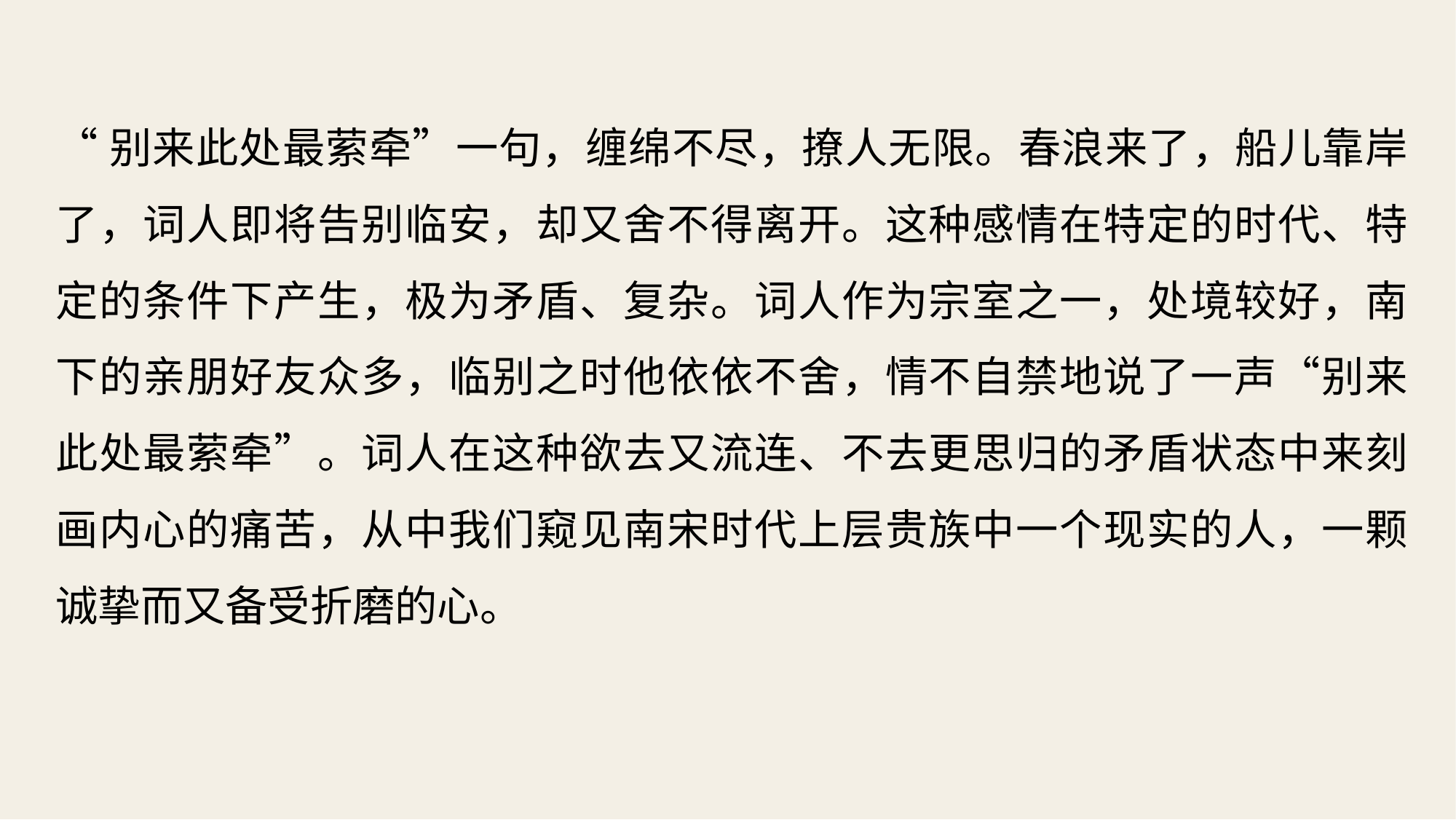

“别来此处最萦牵”一句，缠绵不尽，撩人无限。春浪来了，船儿靠岸了，词人即将告别临安，却又舍不得离开。这种感情在特定的时代、特定的条件下产生，极为矛盾、复杂。词人作为宗室之一，处境较好，南下的亲朋好友众多，临别之时他依依不舍，情不自禁地说了一声“别来此处最萦牵”。词人在这种欲去又流连、不去更思归的矛盾状态中来刻画内心的痛苦，从中我们窥见南宋时代上层贵族中一个现实的人，一颗诚挚而又备受折磨的心。